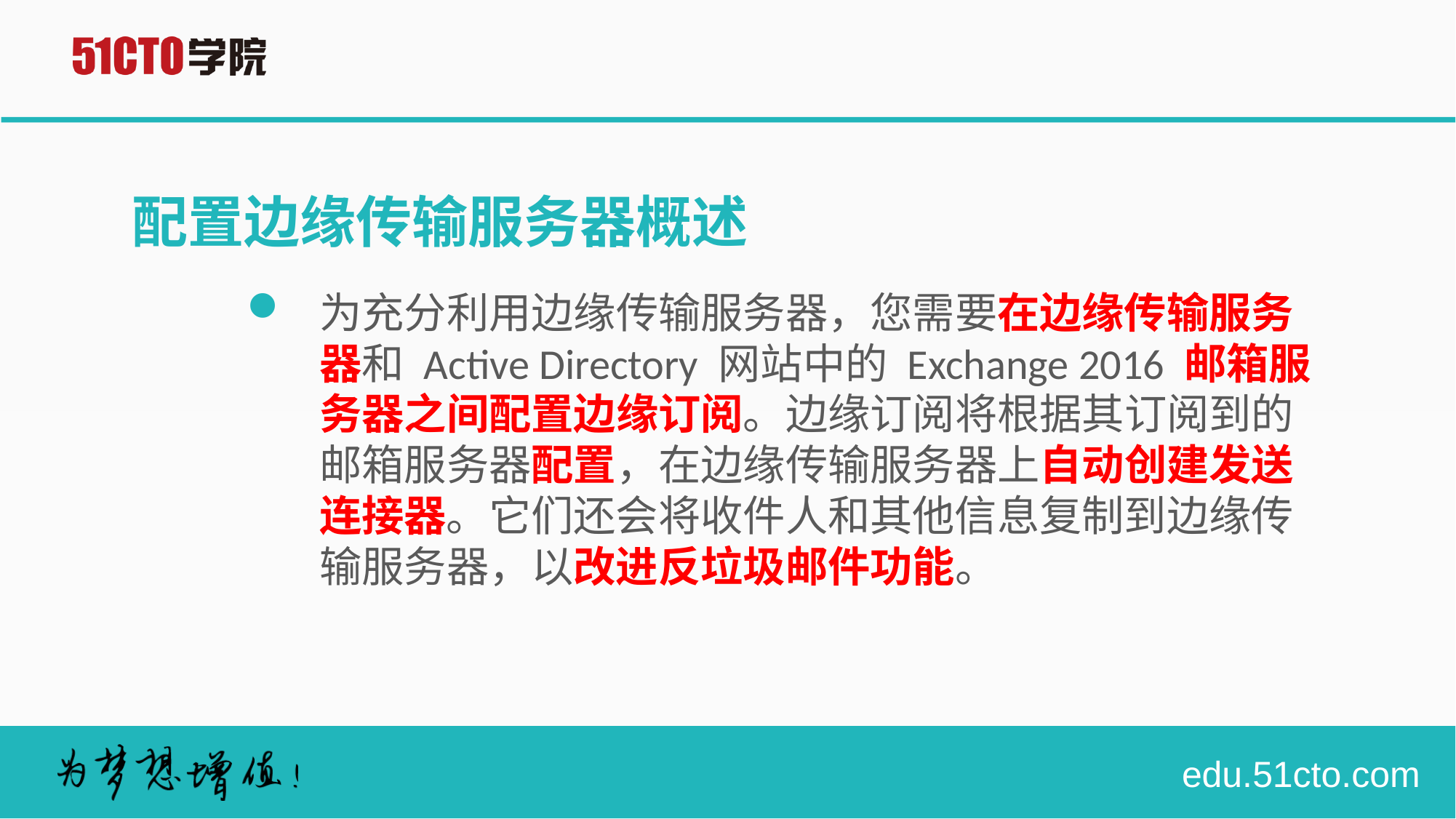

# 配置边缘传输服务器概述
为充分利用边缘传输服务器，您需要在边缘传输服务器和 Active Directory 网站中的 Exchange 2016 邮箱服务器之间配置边缘订阅。边缘订阅将根据其订阅到的邮箱服务器配置，在边缘传输服务器上自动创建发送连接器。它们还会将收件人和其他信息复制到边缘传输服务器，以改进反垃圾邮件功能。